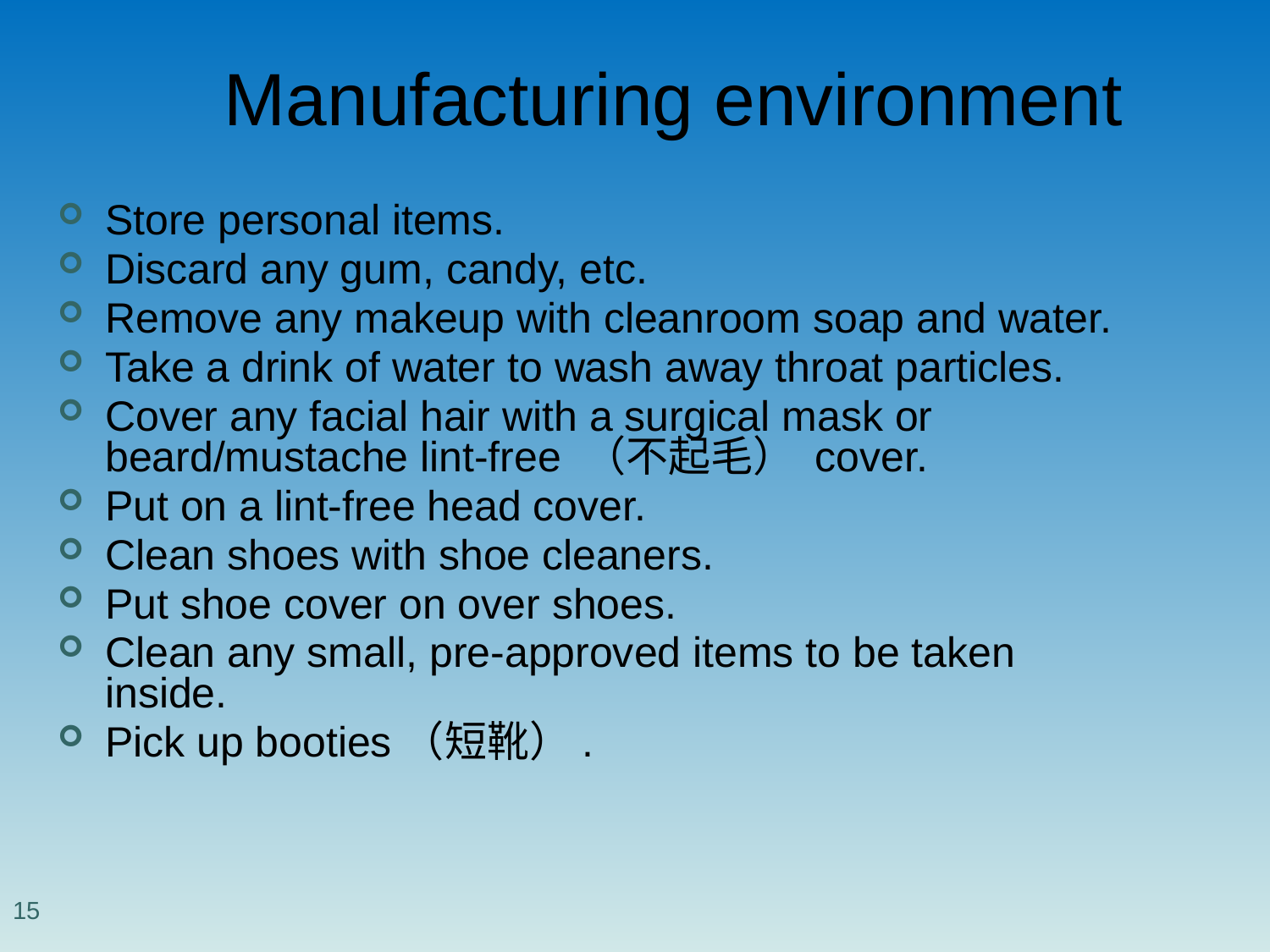

# Manufacturing environment
Store personal items.
Discard any gum, candy, etc.
Remove any makeup with cleanroom soap and water.
Take a drink of water to wash away throat particles.
Cover any facial hair with a surgical mask or beard/mustache lint-free （不起毛） cover.
Put on a lint-free head cover.
Clean shoes with shoe cleaners.
Put shoe cover on over shoes.
Clean any small, pre-approved items to be taken inside.
Pick up booties（短靴）.
15